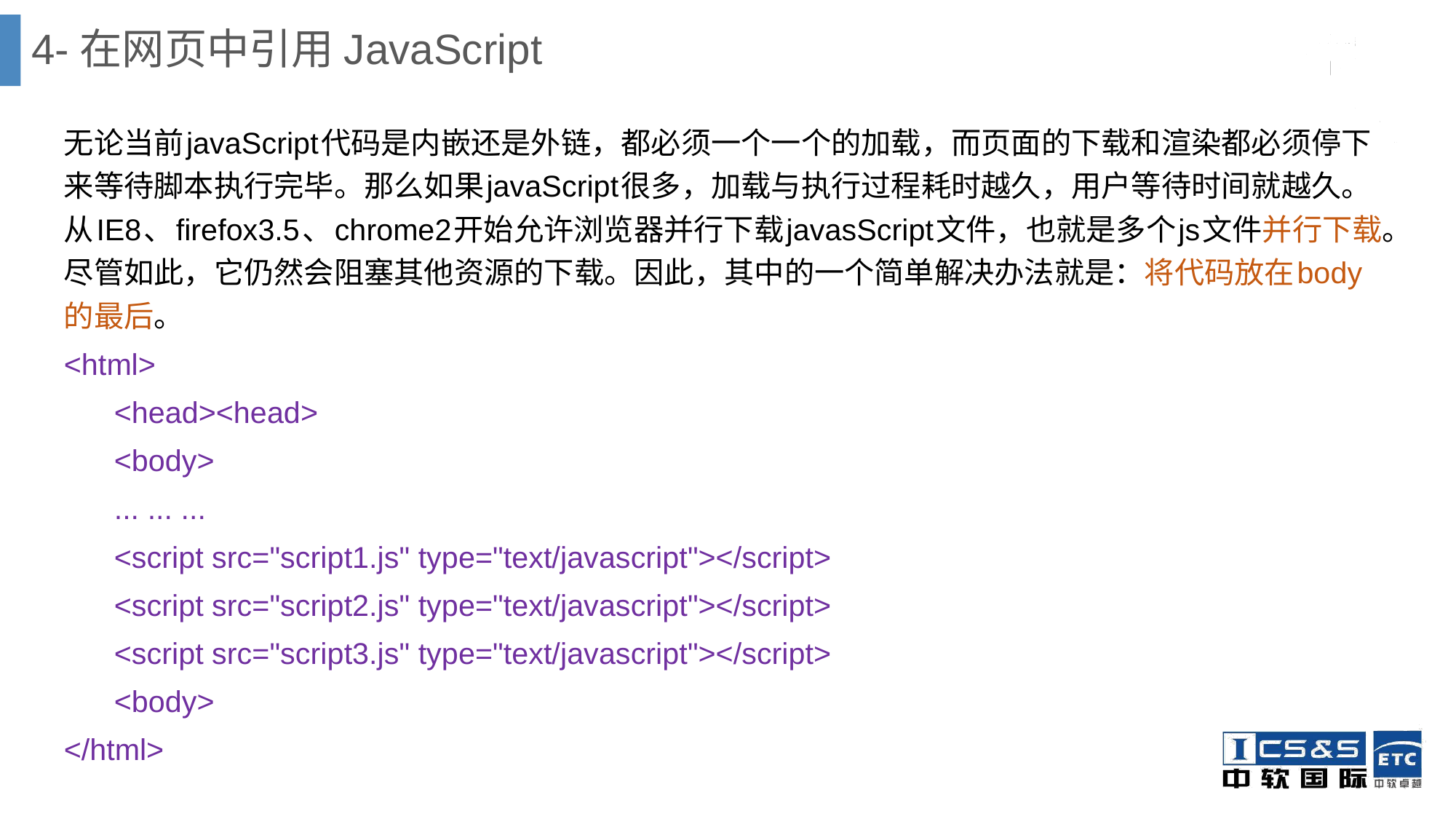

# 4-在网页中引用JavaScript
无论当前javaScript代码是内嵌还是外链，都必须一个一个的加载，而页面的下载和渲染都必须停下来等待脚本执行完毕。那么如果javaScript很多，加载与执行过程耗时越久，用户等待时间就越久。从IE8、firefox3.5、chrome2开始允许浏览器并行下载javasScript文件，也就是多个js文件并行下载。尽管如此，它仍然会阻塞其他资源的下载。因此，其中的一个简单解决办法就是：将代码放在body的最后。
<html>
      <head><head>
      <body>
      ... ... ...
      <script src="script1.js" type="text/javascript"></script>
      <script src="script2.js" type="text/javascript"></script>
      <script src="script3.js" type="text/javascript"></script>
      <body>
</html>